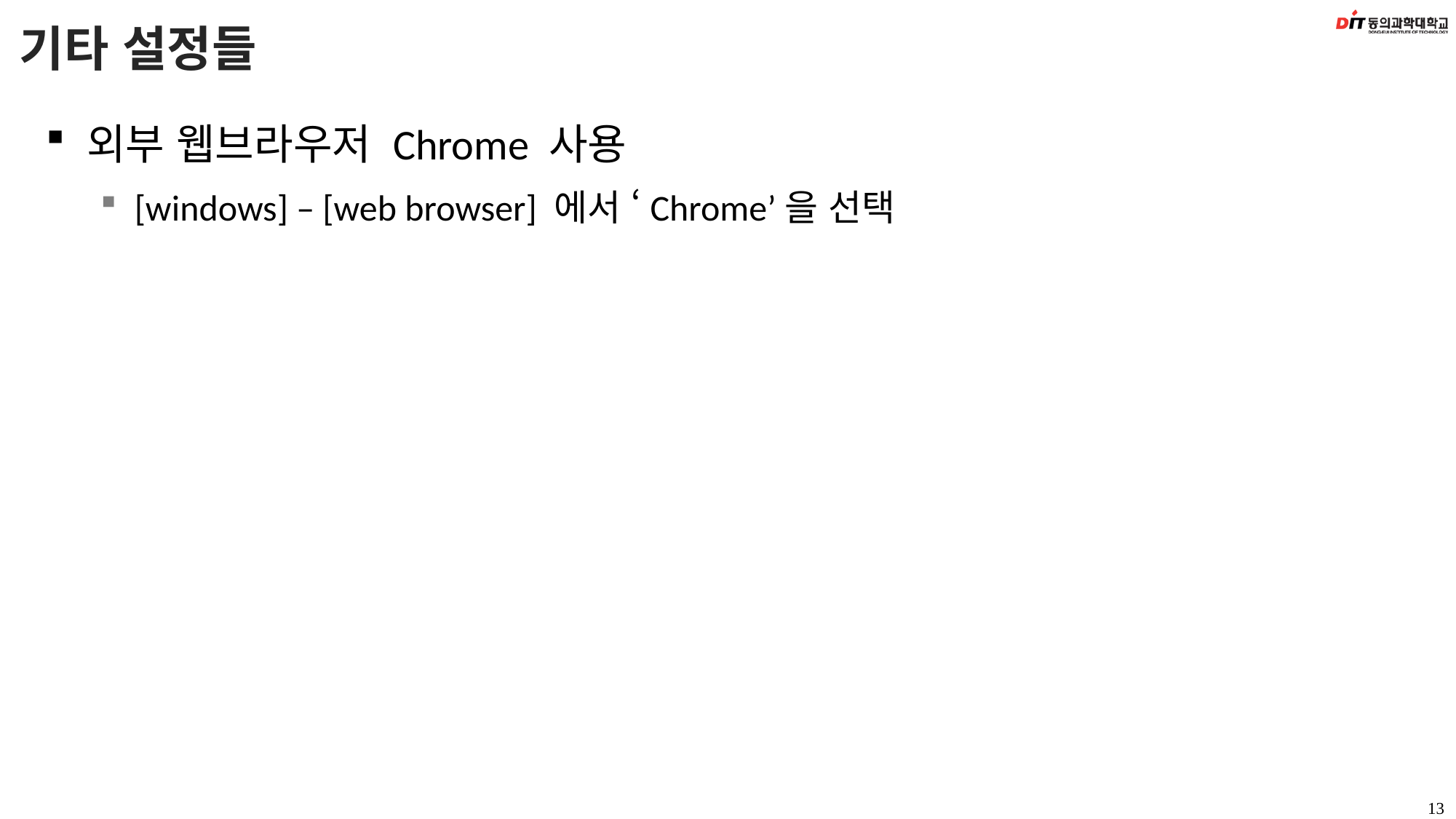

# 기타 설정들
외부 웹브라우저 Chrome 사용
[windows] – [web browser] 에서 ‘Chrome’을 선택

13